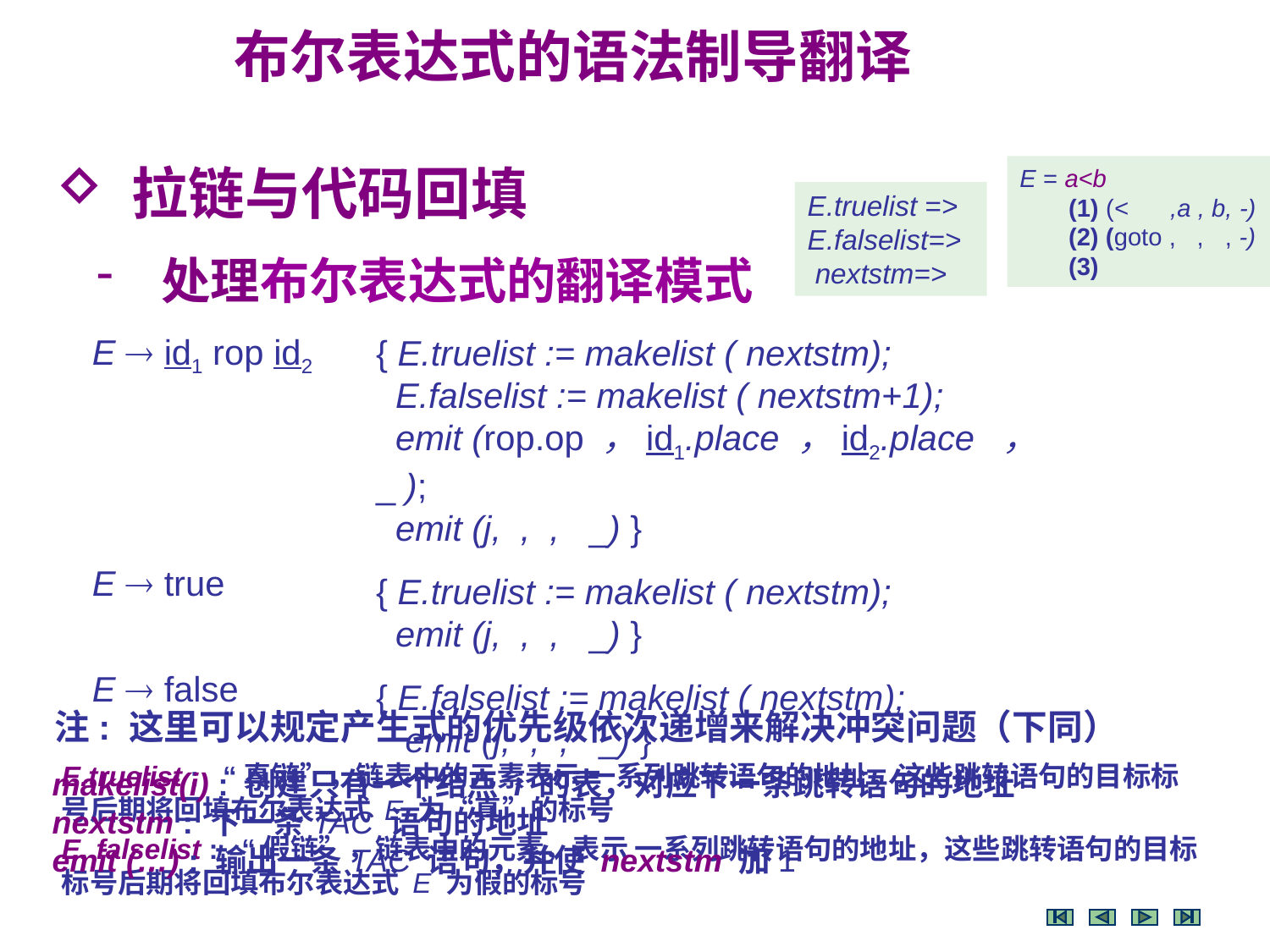

布尔表达式的语法制导翻译
 拉链与代码回填
E = a<b
       (1) (<      ,a , b, -)
       (2) (goto ,   ,   , -)
       (3)
E.truelist =>
E.falselist=>
 nextstm=>
  处理布尔表达式的翻译模式
E → id1 rop id2

E → true

E → false

{ E.truelist := makelist ( nextstm);
  E.falselist := makelist ( nextstm+1);
  emit (rop.op ，id1.place ，id2.place  ， _ );
  emit (j,  ,  ,   _) }

{ E.truelist := makelist ( nextstm);
  emit (j,  ,  ,   _) }

{ E.falselist := makelist ( nextstm);
   emit (j,  ,  ,   _) }

注: 这里可以规定产生式的优先级依次递增来解决冲突问题（下同）
E.truelist :   “真链”，链表中的元素表示 一系列跳转语句的地址，这些跳转语句的目标标号后期将回填布尔表达式 E 为“真”的标号
makelist(i) : 创建只有一个结点 i 的表，对应下一条跳转语句的地址
nextstm : 下一条TAC 语句的地址
emit (…) : 输出一条TAC 语句，并使 nextstm 加1
E. falselist :   “假链”，链表中的元素，表示 一系列跳转语句的地址，这些跳转语句的目标标号后期将回填布尔表达式 E 为假的标号